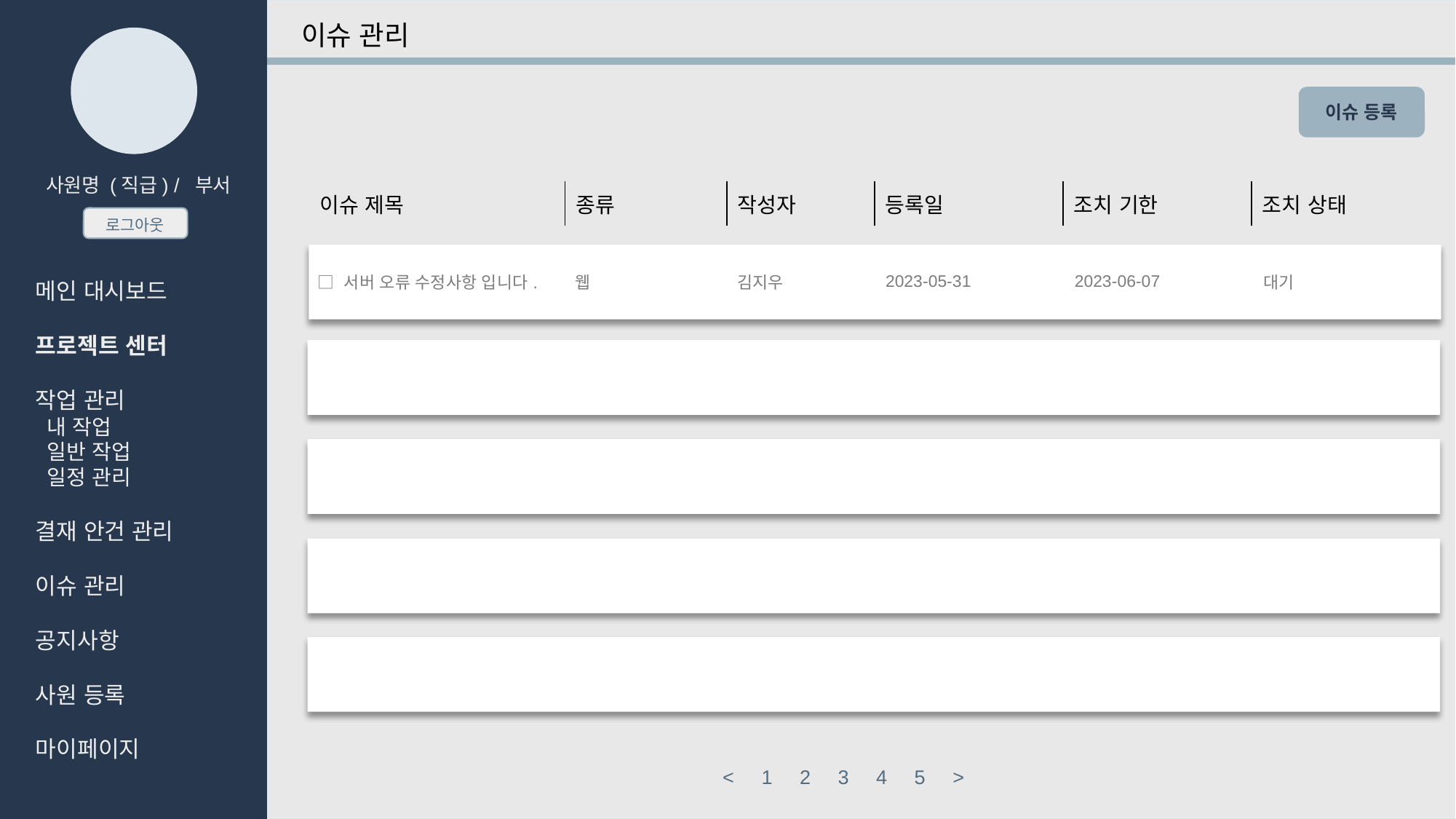

이슈 관리

이슈 등록
사원명 (직급) /  부서
| 이슈 제목 | 종류 | 작성자 | 등록일 | 조치 기한 | 조치 상태 |
| --- | --- | --- | --- | --- | --- |

로그아웃
| □ 서버 오류 수정사항 입니다. | 웹 | 김지우 | 2023-05-31 | 2023-06-07 | 대기 |
| --- | --- | --- | --- | --- | --- |
이슈 제목
메인 대시보드

프로젝트 센터

작업 관리
 내 작업
 일반 작업
 일정 관리

결재 안건 관리

이슈 관리

공지사항

사원 등록

마이페이지

<     1     2     3     4     5     >